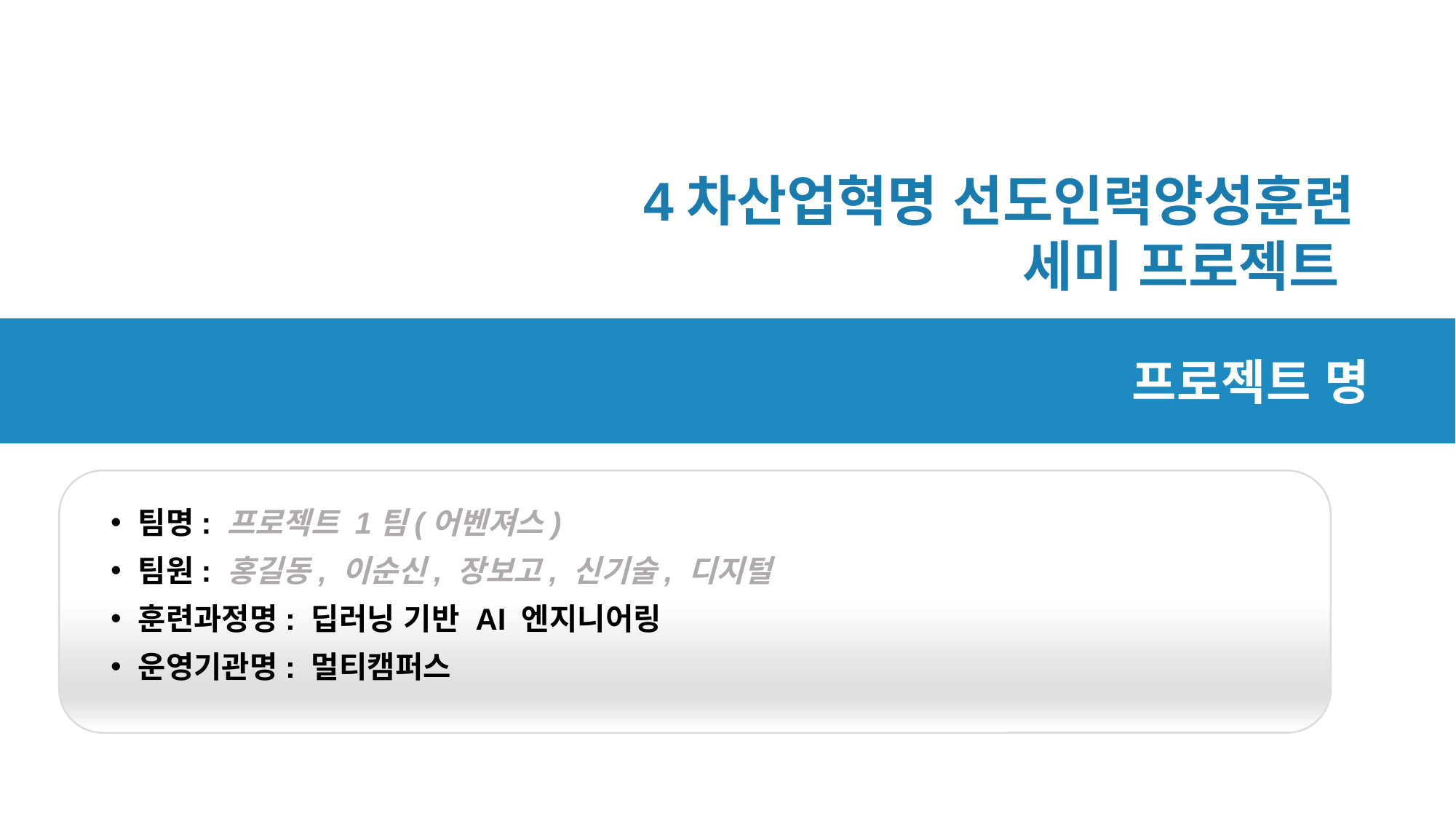

4차산업혁명 선도인력양성훈련
세미 프로젝트

프로젝트 명

팀명: 프로젝트 1팀(어벤져스)
팀원: 홍길동, 이순신, 장보고, 신기술, 디지털
훈련과정명: 딥러닝 기반 AI 엔지니어링
운영기관명: 멀티캠퍼스